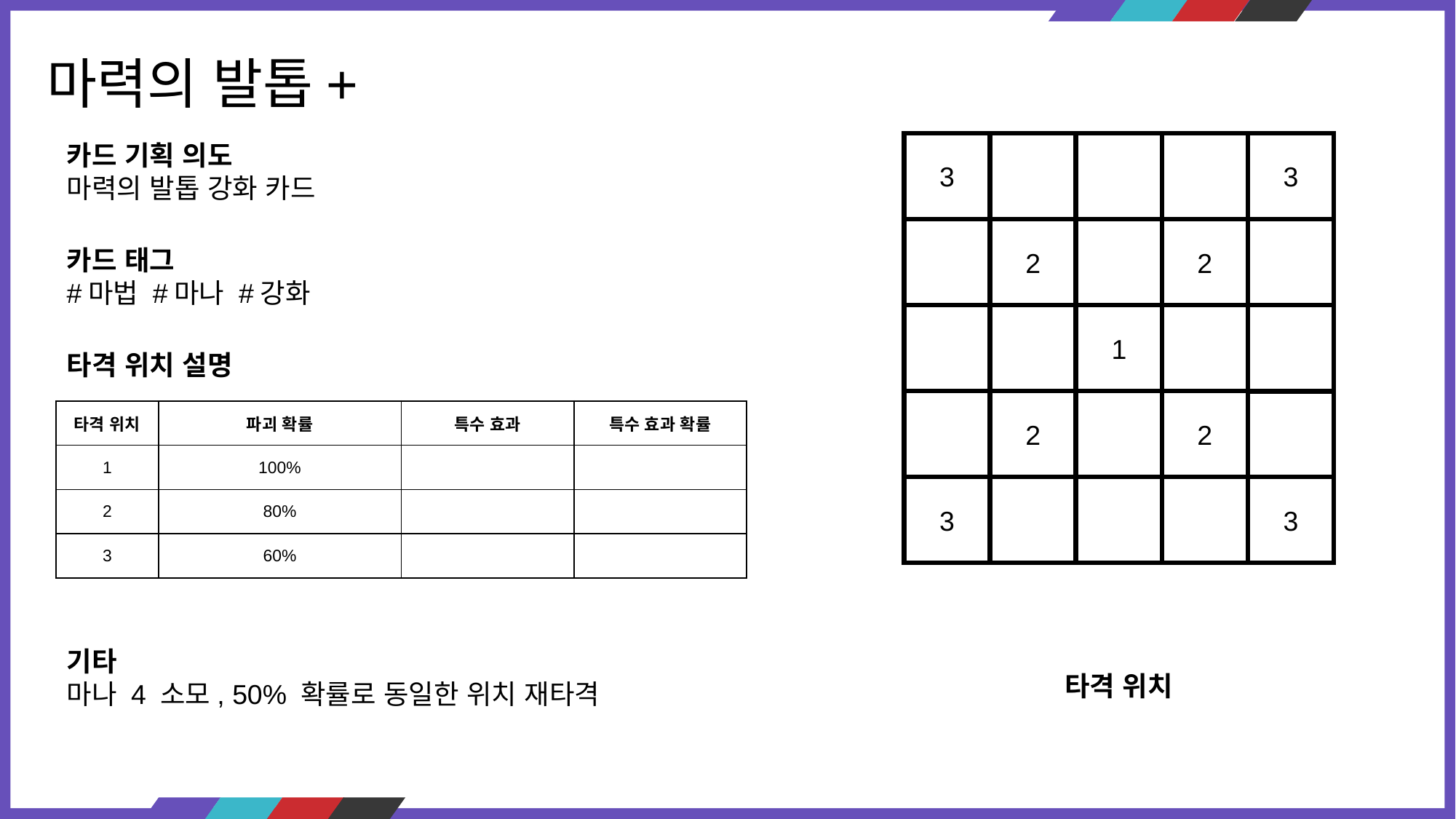

마력의 발톱+
카드 기획 의도
마력의 발톱 강화 카드

3

3

2

2

카드 태그
#마법 #마나 #강화

1

타격 위치 설명

2

2

| 타격 위치 | 파괴 확률 | 특수 효과 | 특수 효과 확률 |
| --- | --- | --- | --- |
| 1 | 100% |  |  |
| 2 | 80% |  |  |
| 3 | 60% |  |  |
3

3
기타
마나 4 소모, 50% 확률로 동일한 위치 재타격
타격 위치